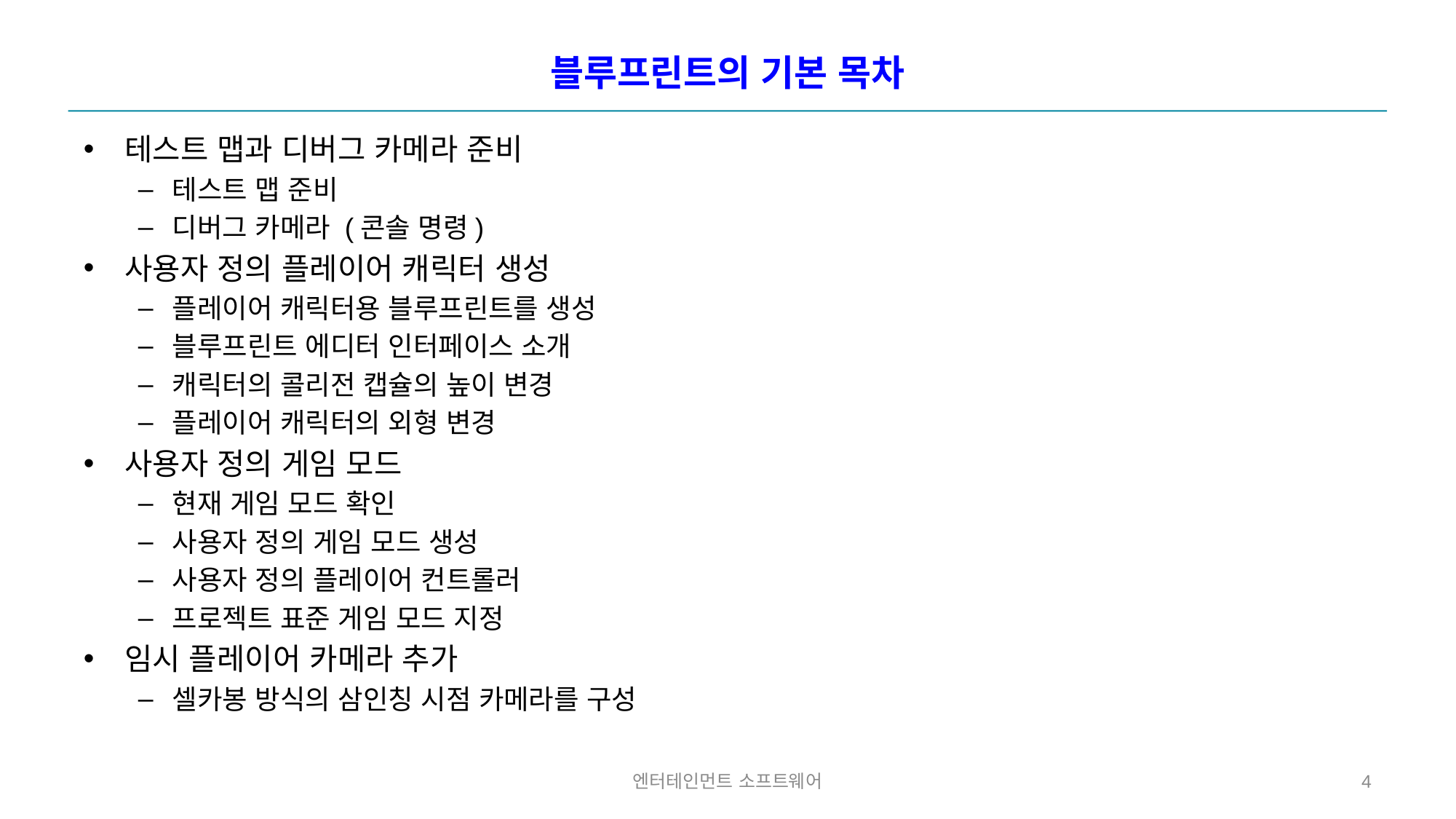

# 블루프린트의 기본 목차
테스트 맵과 디버그 카메라 준비
테스트 맵 준비
디버그 카메라 (콘솔 명령)
사용자 정의 플레이어 캐릭터 생성
플레이어 캐릭터용 블루프린트를 생성
블루프린트 에디터 인터페이스 소개
캐릭터의 콜리전 캡슐의 높이 변경
플레이어 캐릭터의 외형 변경
사용자 정의 게임 모드
현재 게임 모드 확인
사용자 정의 게임 모드 생성
사용자 정의 플레이어 컨트롤러
프로젝트 표준 게임 모드 지정
임시 플레이어 카메라 추가
셀카봉 방식의 삼인칭 시점 카메라를 구성
엔터테인먼트 소프트웨어
4